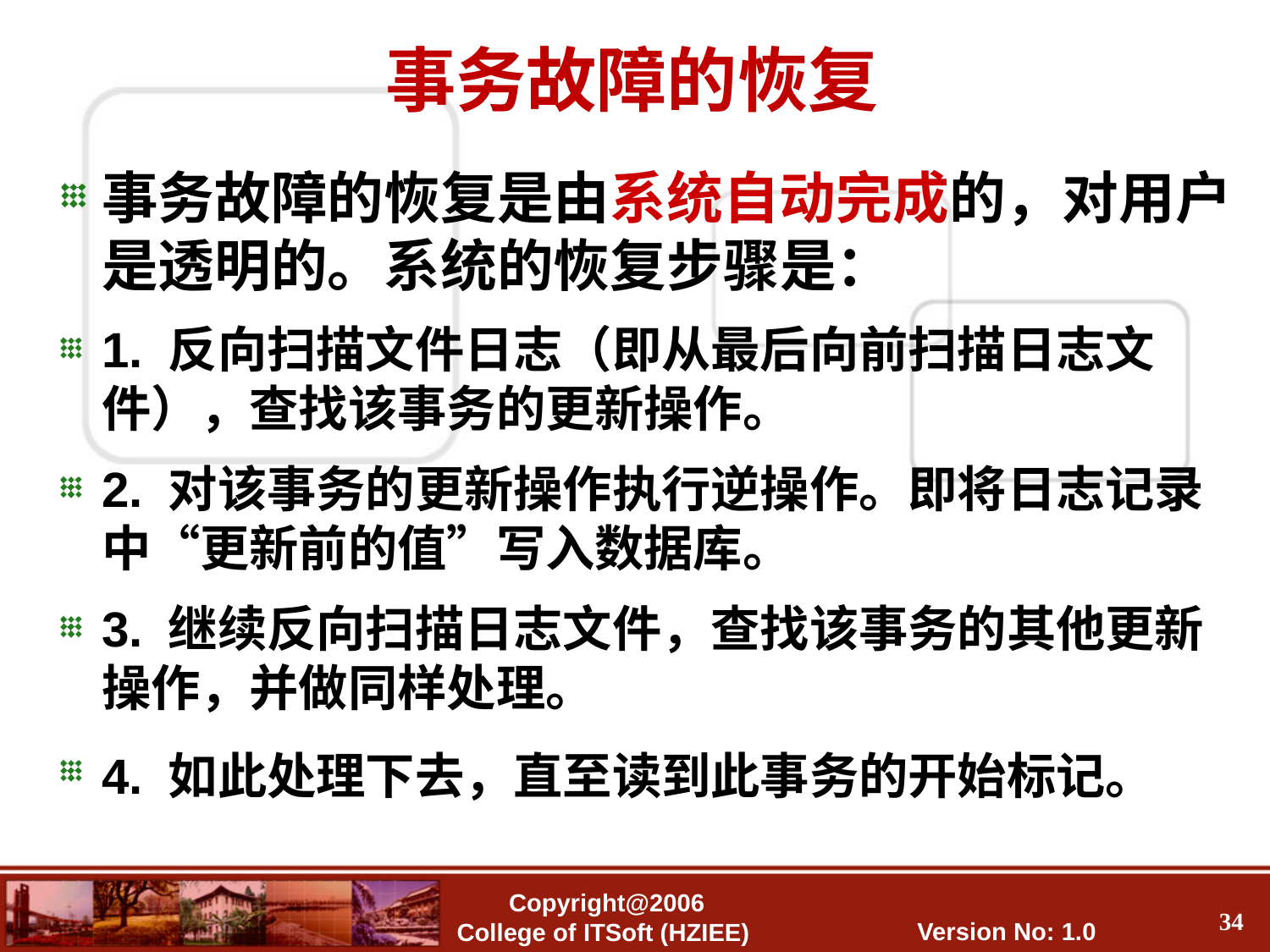

# 事务故障的恢复
事务故障的恢复是由系统自动完成的，对用户是透明的。系统的恢复步骤是：
1. 反向扫描文件日志（即从最后向前扫描日志文件），查找该事务的更新操作。
2. 对该事务的更新操作执行逆操作。即将日志记录中“更新前的值”写入数据库。
3. 继续反向扫描日志文件，查找该事务的其他更新操作，并做同样处理。
4. 如此处理下去，直至读到此事务的开始标记。